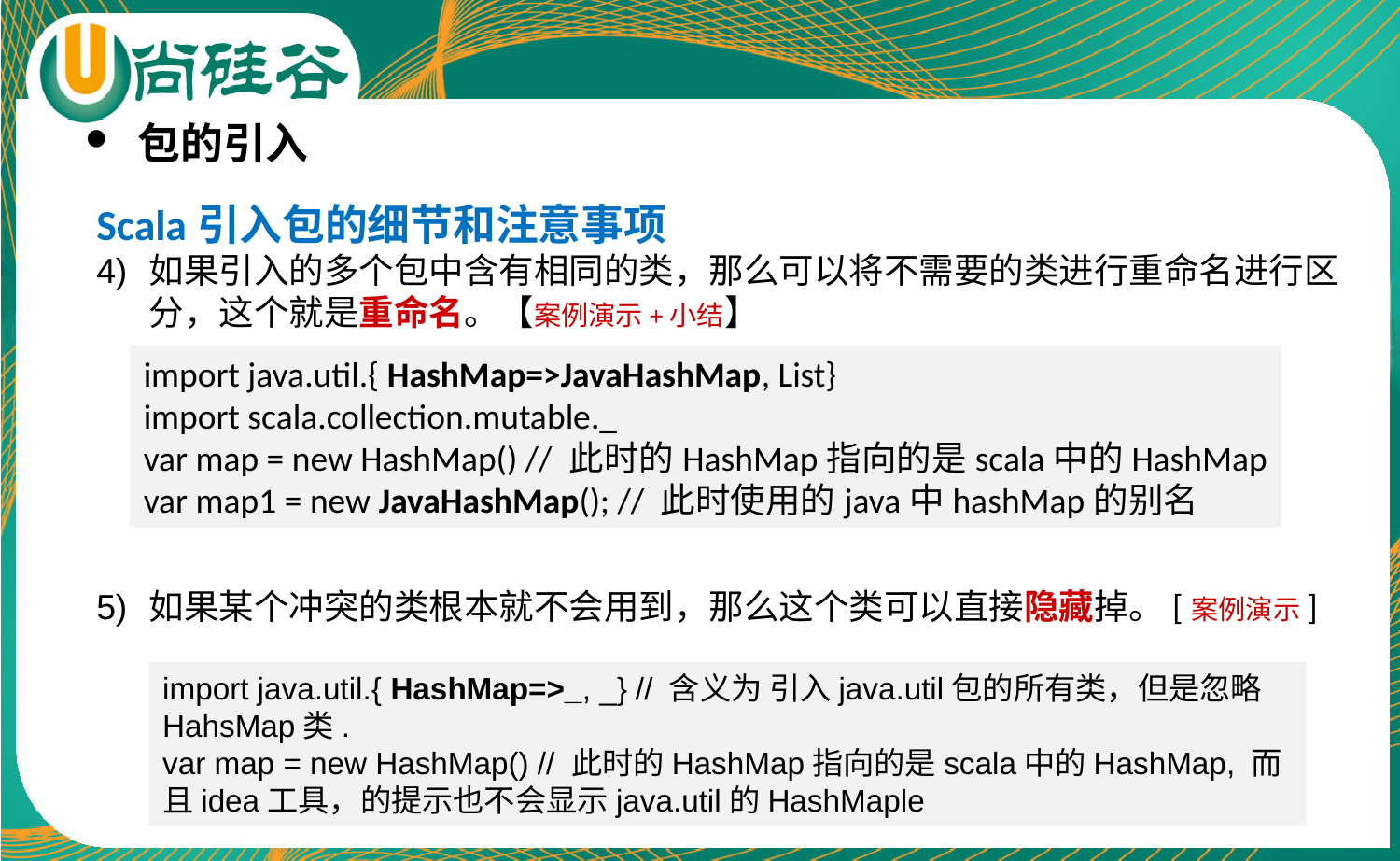

包的引入

Scala引入包的细节和注意事项
如果引入的多个包中含有相同的类，那么可以将不需要的类进行重命名进行区分，这个就是重命名。【案例演示+小结】

如果某个冲突的类根本就不会用到，那么这个类可以直接隐藏掉。[案例演示]

import java.util.{ HashMap=>JavaHashMap, List}
import scala.collection.mutable._
var map = new HashMap() // 此时的HashMap指向的是scala中的HashMap
var map1 = new JavaHashMap(); // 此时使用的java中hashMap的别名
import java.util.{ HashMap=>_, _} // 含义为 引入java.util包的所有类，但是忽略 HahsMap类.
var map = new HashMap() // 此时的HashMap指向的是scala中的HashMap, 而且idea工具，的提示也不会显示java.util的HashMaple